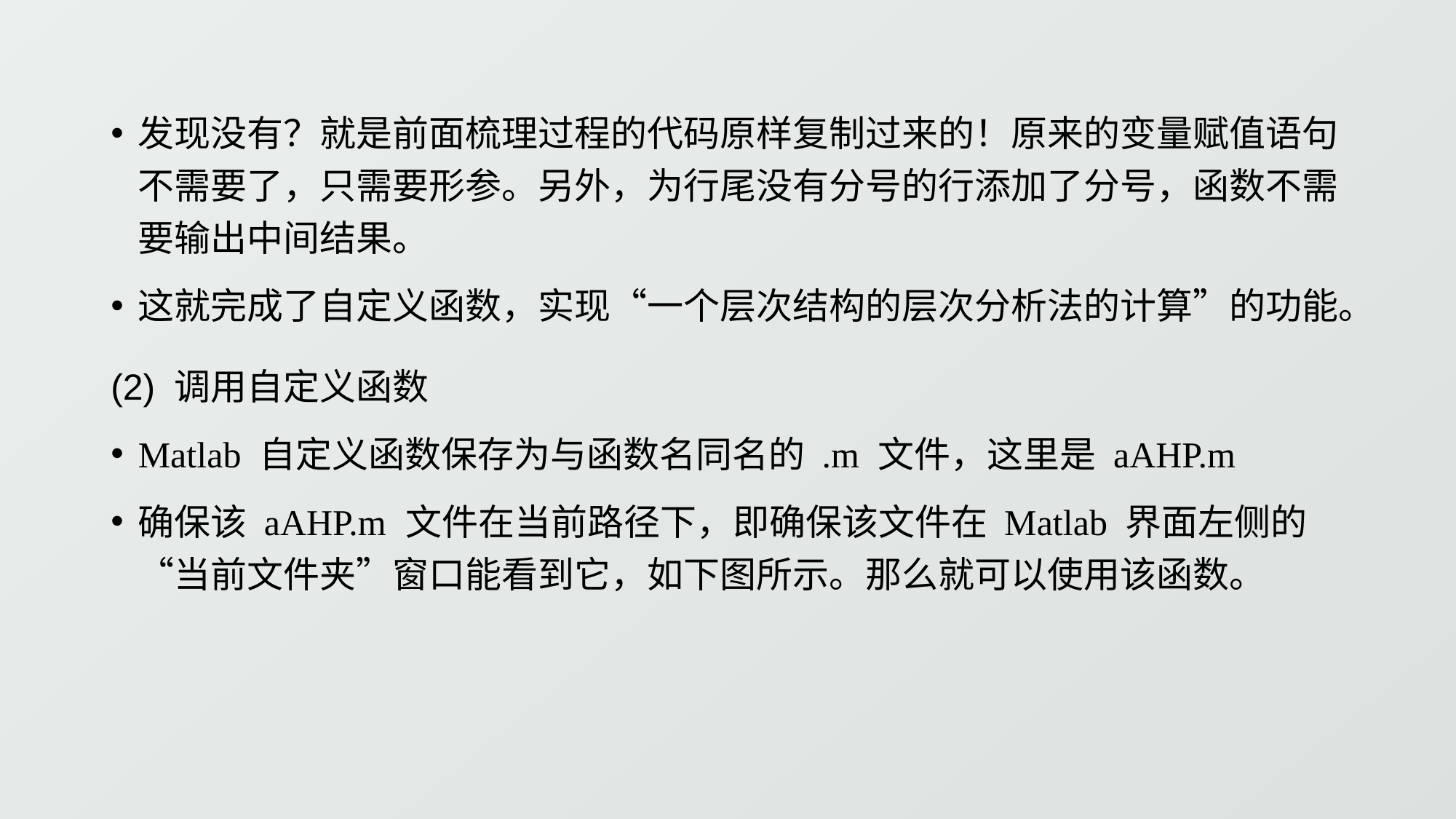

发现没有？就是前面梳理过程的代码原样复制过来的！原来的变量赋值语句不需要了，只需要形参。另外，为行尾没有分号的行添加了分号，函数不需要输出中间结果。
这就完成了自定义函数，实现“一个层次结构的层次分析法的计算”的功能。
(2) 调用自定义函数
Matlab 自定义函数保存为与函数名同名的 .m 文件，这里是 aAHP.m
确保该 aAHP.m 文件在当前路径下，即确保该文件在 Matlab 界面左侧的“当前文件夹”窗口能看到它，如下图所示。那么就可以使用该函数。